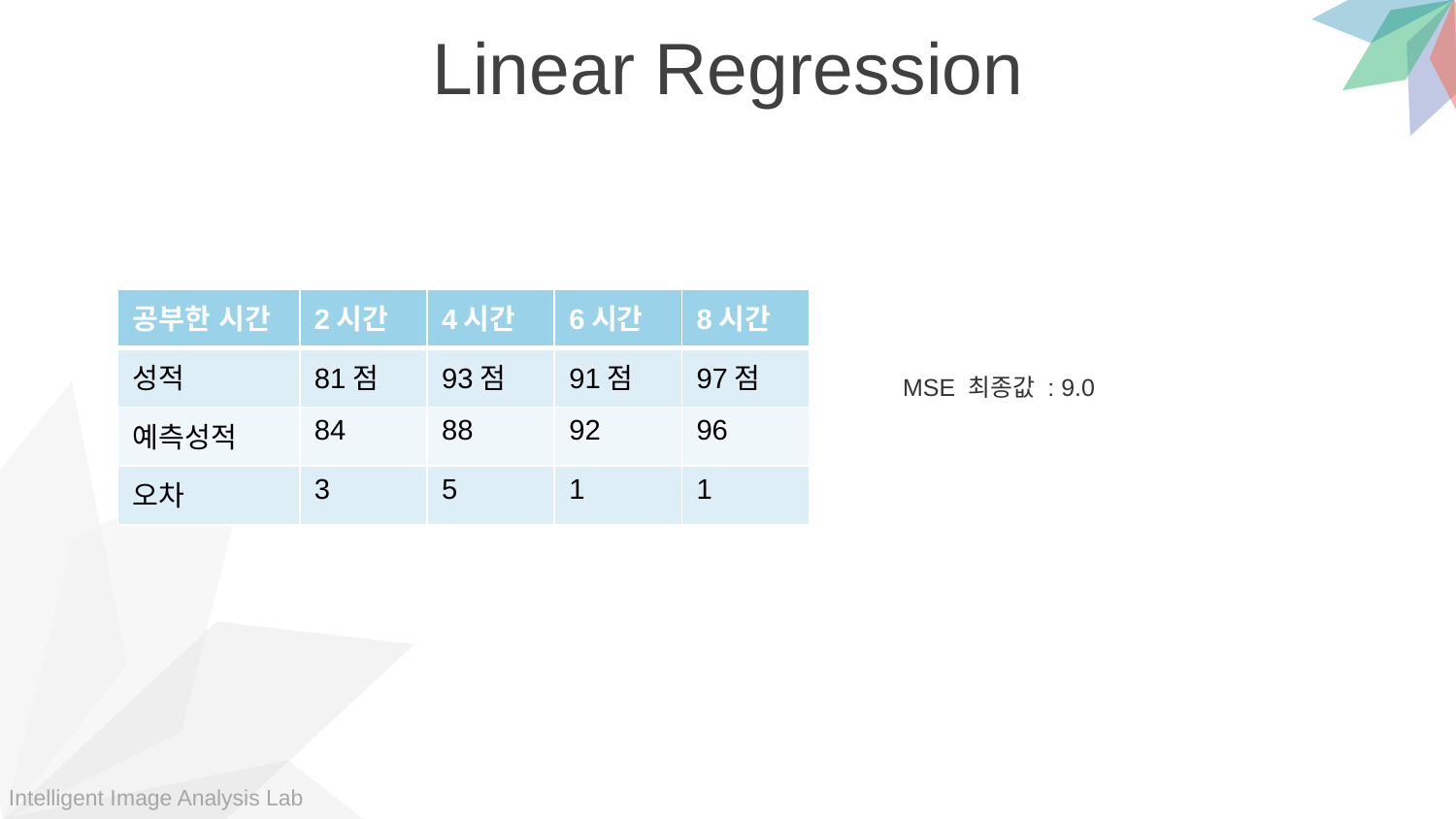

Linear Regression
| 공부한 시간 | 2시간 | 4시간 | 6시간 | 8시간 |
| --- | --- | --- | --- | --- |
| 성적 | 81점 | 93점 | 91점 | 97점 |
| 예측성적 | 84 | 88 | 92 | 96 |
| 오차 | 3 | 5 | 1 | 1 |
MSE 최종값 : 9.0